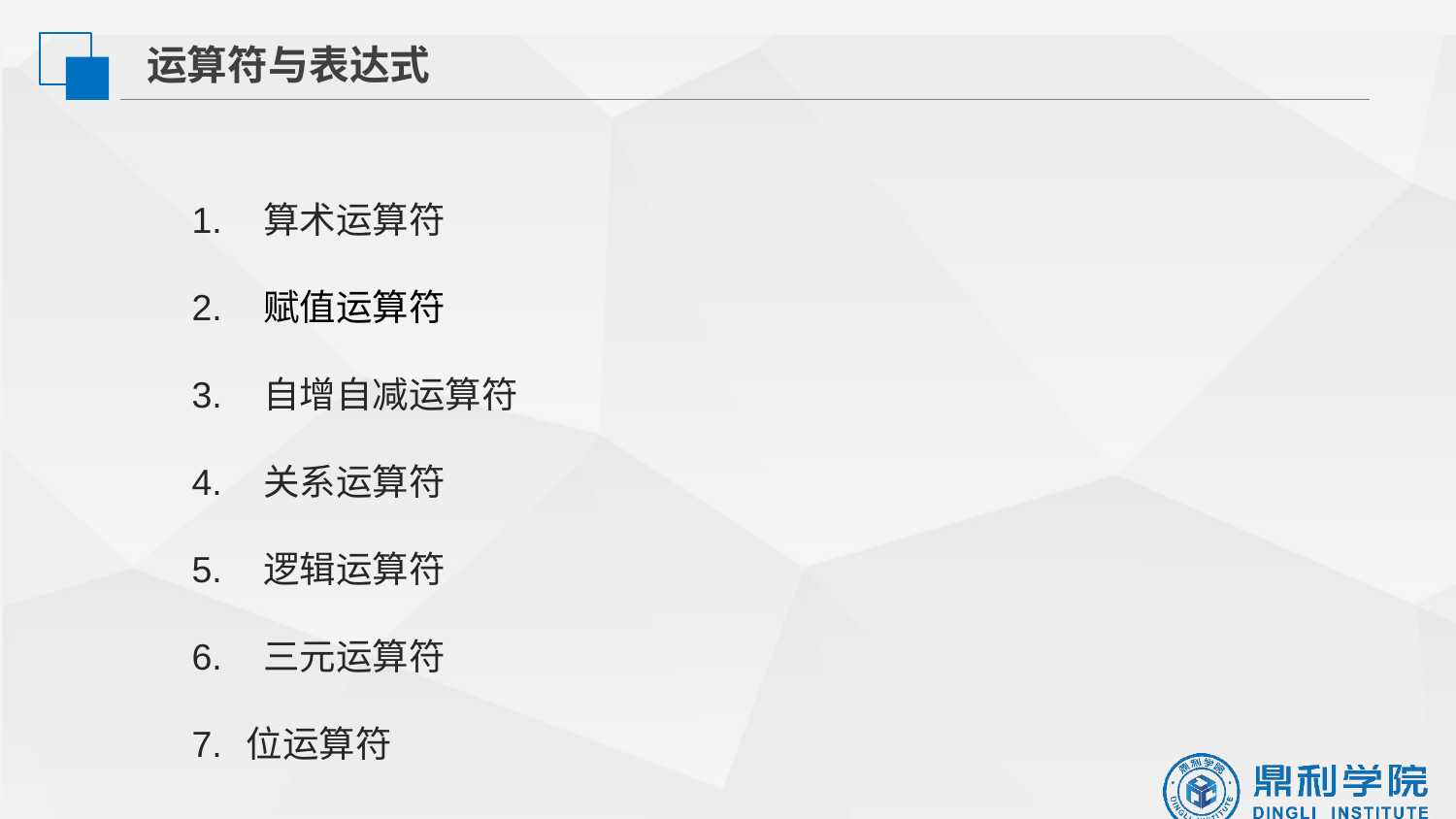

运算符与表达式
 算术运算符
 赋值运算符
 自增自减运算符
 关系运算符
 逻辑运算符
 三元运算符
位运算符